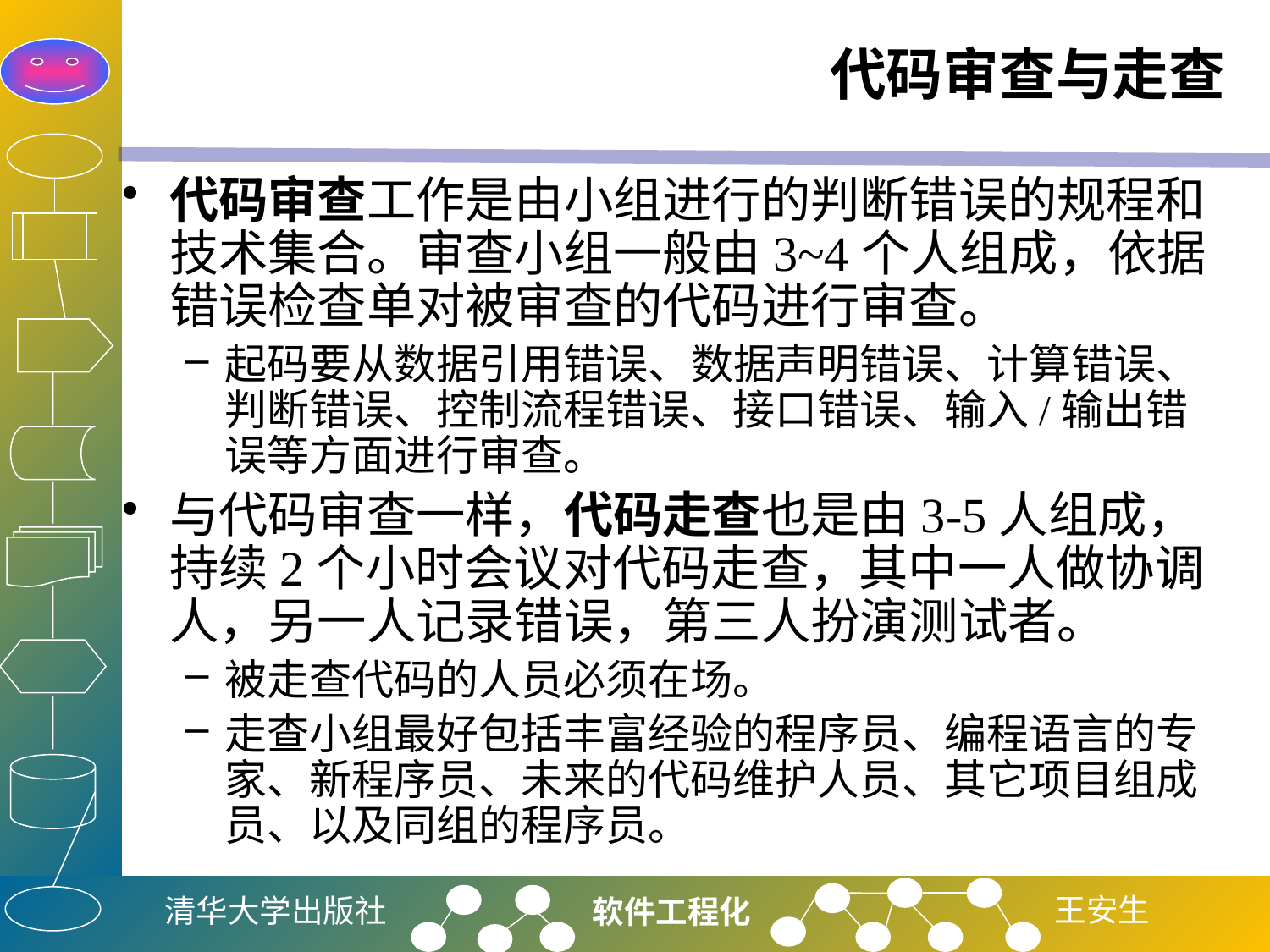

# 代码审查与走查
代码审查工作是由小组进行的判断错误的规程和技术集合。审查小组一般由3~4个人组成，依据错误检查单对被审查的代码进行审查。
起码要从数据引用错误、数据声明错误、计算错误、判断错误、控制流程错误、接口错误、输入/输出错误等方面进行审查。
与代码审查一样，代码走查也是由3-5人组成，持续2个小时会议对代码走查，其中一人做协调人，另一人记录错误，第三人扮演测试者。
被走查代码的人员必须在场。
走查小组最好包括丰富经验的程序员、编程语言的专家、新程序员、未来的代码维护人员、其它项目组成员、以及同组的程序员。